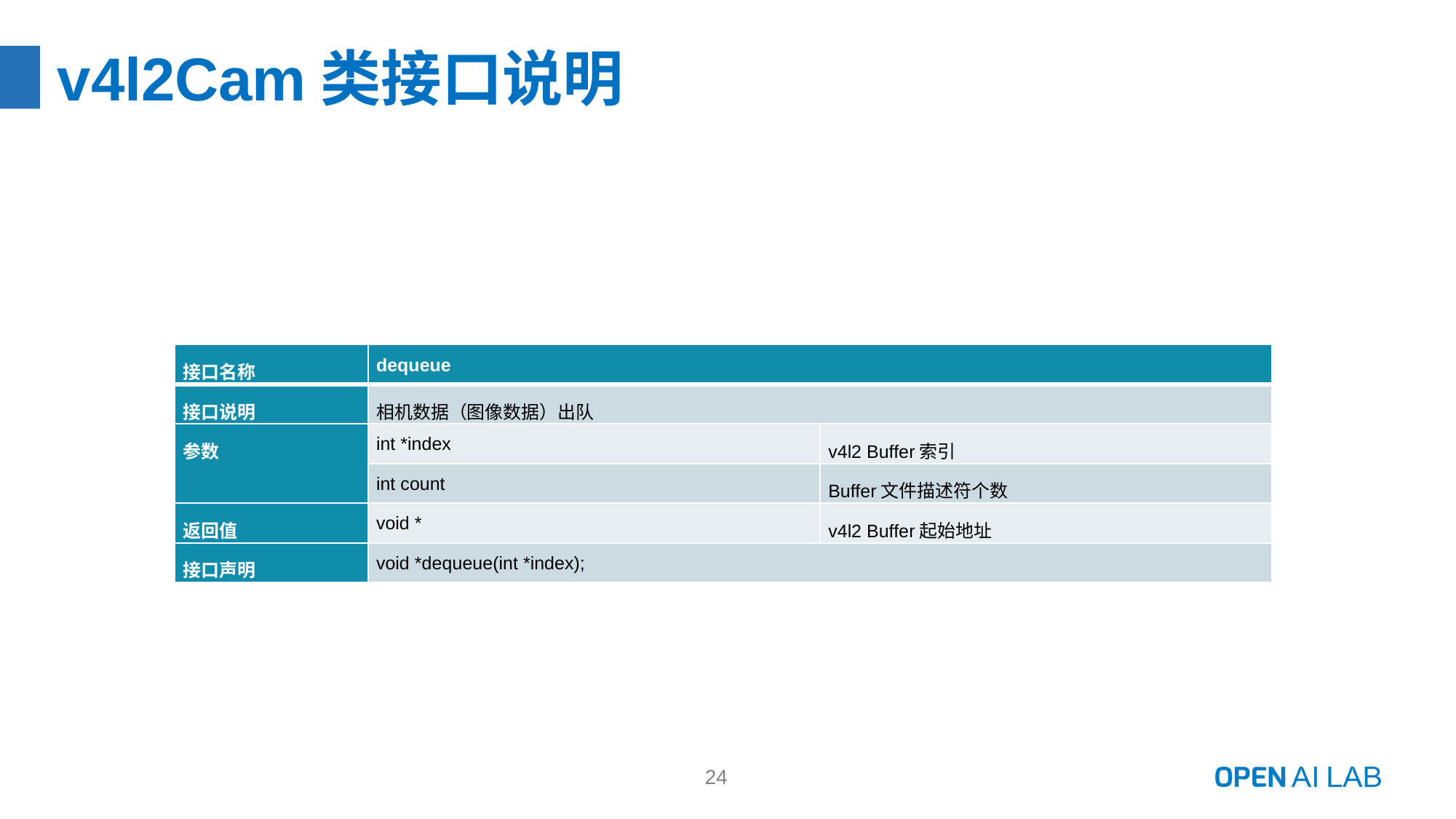

# v4l2Cam类接口说明

| 接口名称 | dequeue |  |
| --- | --- | --- |
| 接口说明 | 相机数据（图像数据）出队 |  |
| 参数 | int \*index | v4l2 Buffer索引 |
|  | int count | Buffer文件描述符个数 |
| 返回值 | void \* | v4l2 Buffer起始地址 |
| 接口声明 | void \*dequeue(int \*index); |  |